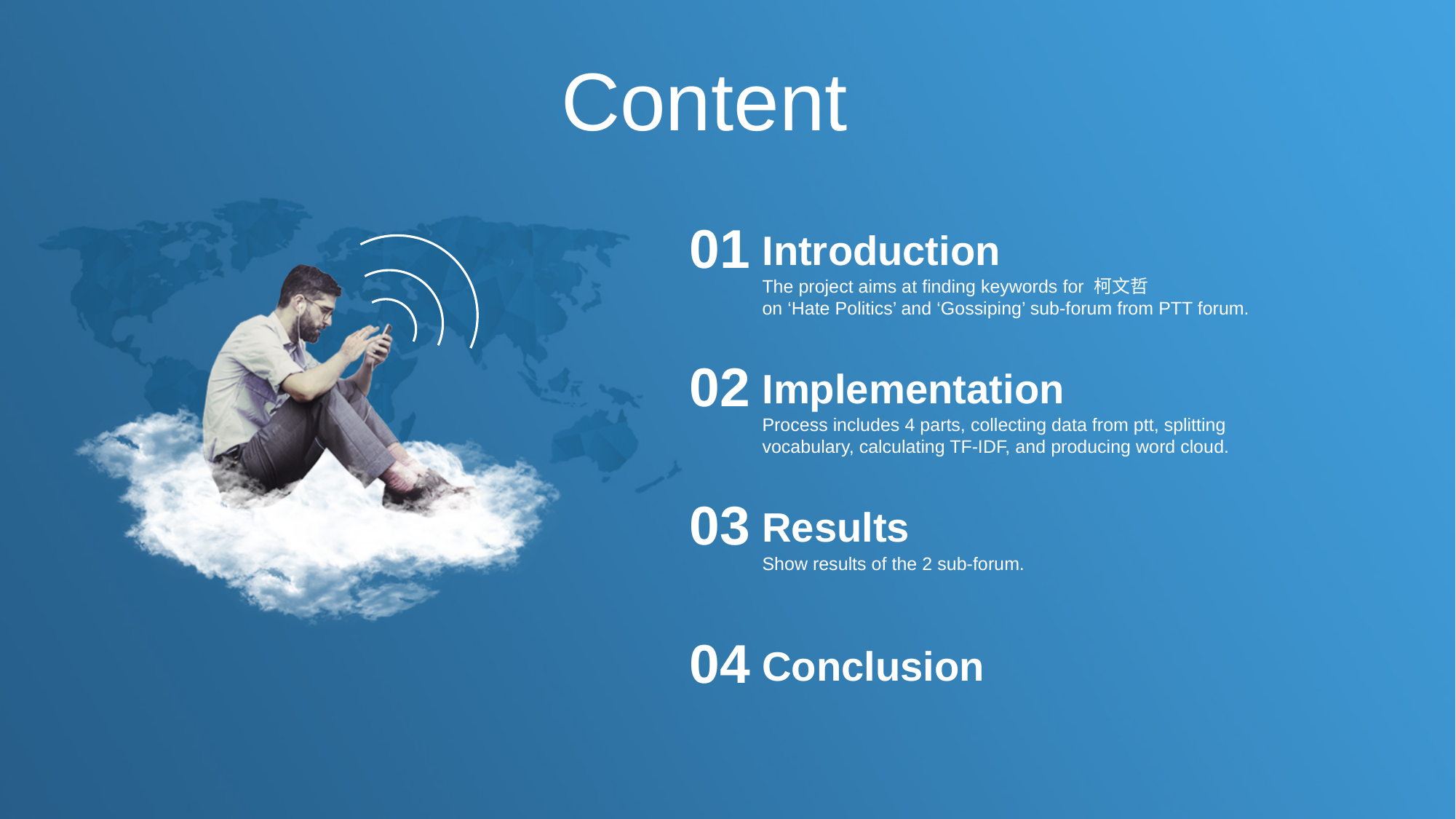

Content
01
Introduction
The project aims at finding keywords for 柯文哲
on ‘Hate Politics’ and ‘Gossiping’ sub-forum from PTT forum.
02
Implementation
Process includes 4 parts, collecting data from ptt, splitting vocabulary, calculating TF-IDF, and producing word cloud.
03
Results
Show results of the 2 sub-forum.
04
Conclusion